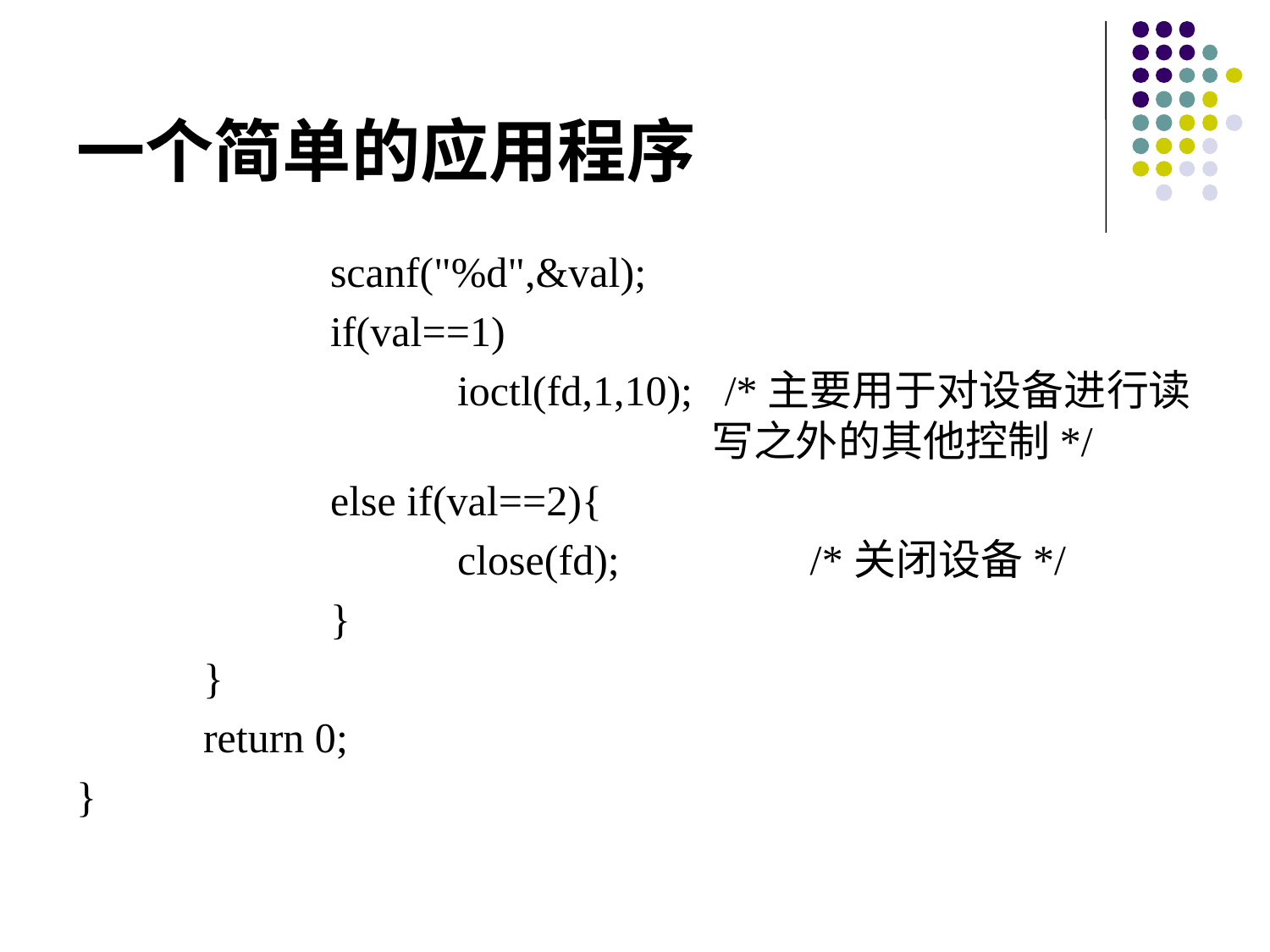

# 一个简单的应用程序
		scanf("%d",&val);
		if(val==1)
			ioctl(fd,1,10);   /*主要用于对设备进行读					写之外的其他控制*/
		else if(val==2){
			close(fd);                  /*关闭设备*/
		}
	}
	return 0;
}